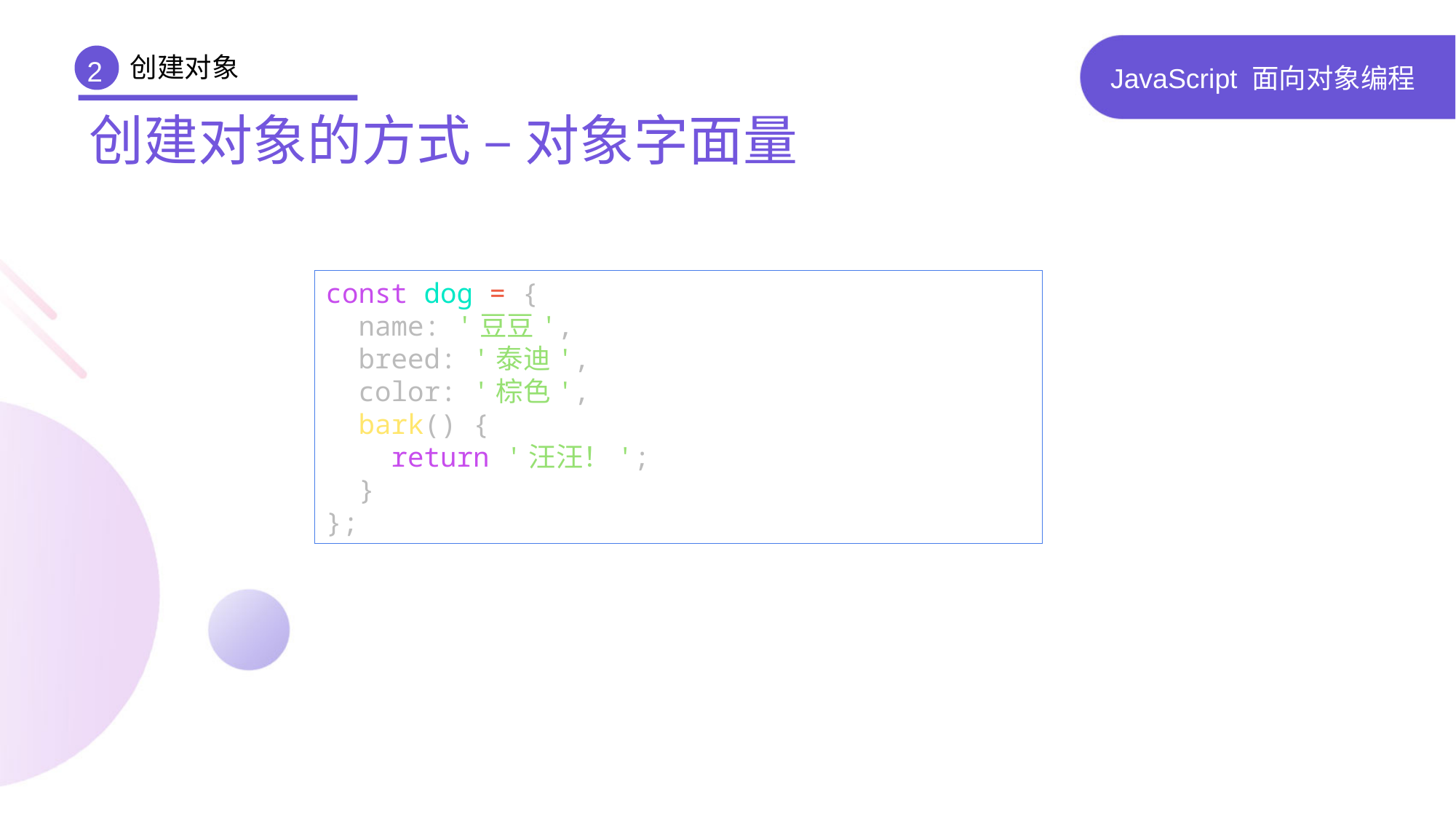

创建对象
2
# JavaScript 面向对象编程
创建对象的方式 – 对象字面量
const dog = {
  name: '豆豆',
  breed: '泰迪',
  color: '棕色',
  bark() {
    return '汪汪！';
  }
};